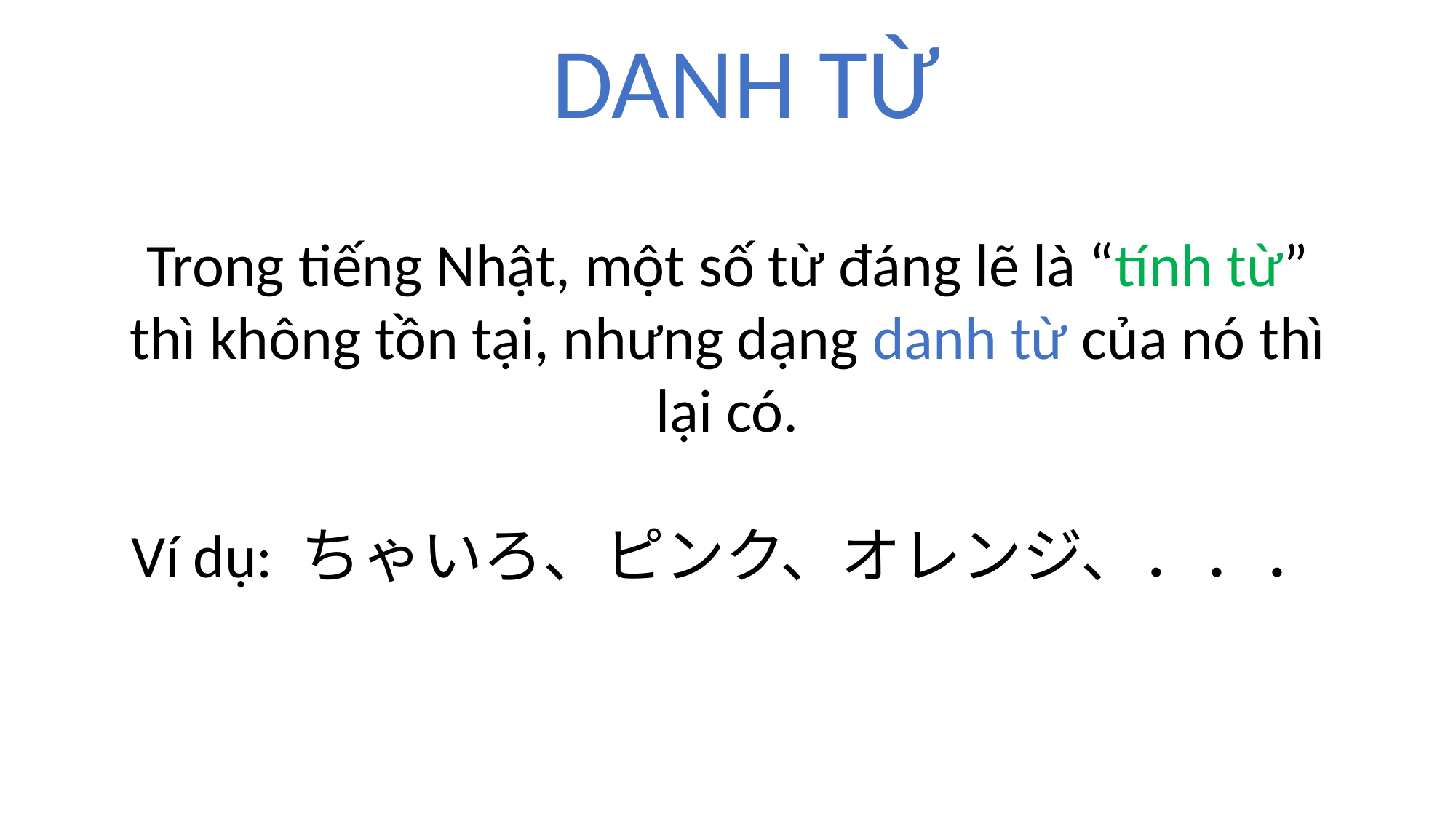

DANH TỪ
Trong tiếng Nhật, một số từ đáng lẽ là “tính từ” thì không tồn tại, nhưng dạng danh từ của nó thì lại có.

Ví dụ: ちゃいろ、ピンク、オレンジ、．．．